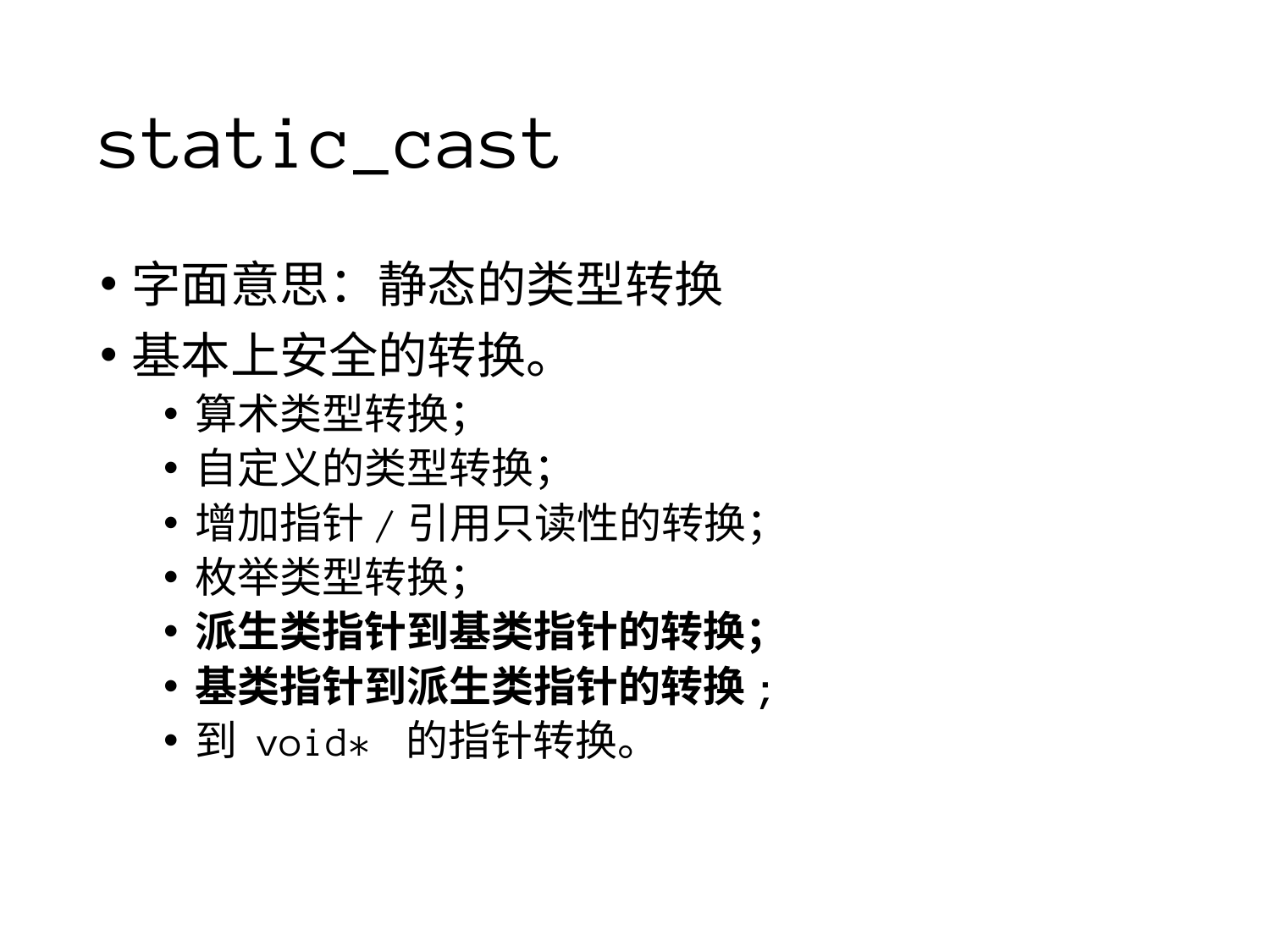

# static_cast
字面意思：静态的类型转换
基本上安全的转换。
算术类型转换；
自定义的类型转换；
增加指针/引用只读性的转换；
枚举类型转换；
派生类指针到基类指针的转换；
基类指针到派生类指针的转换;
到 void* 的指针转换。